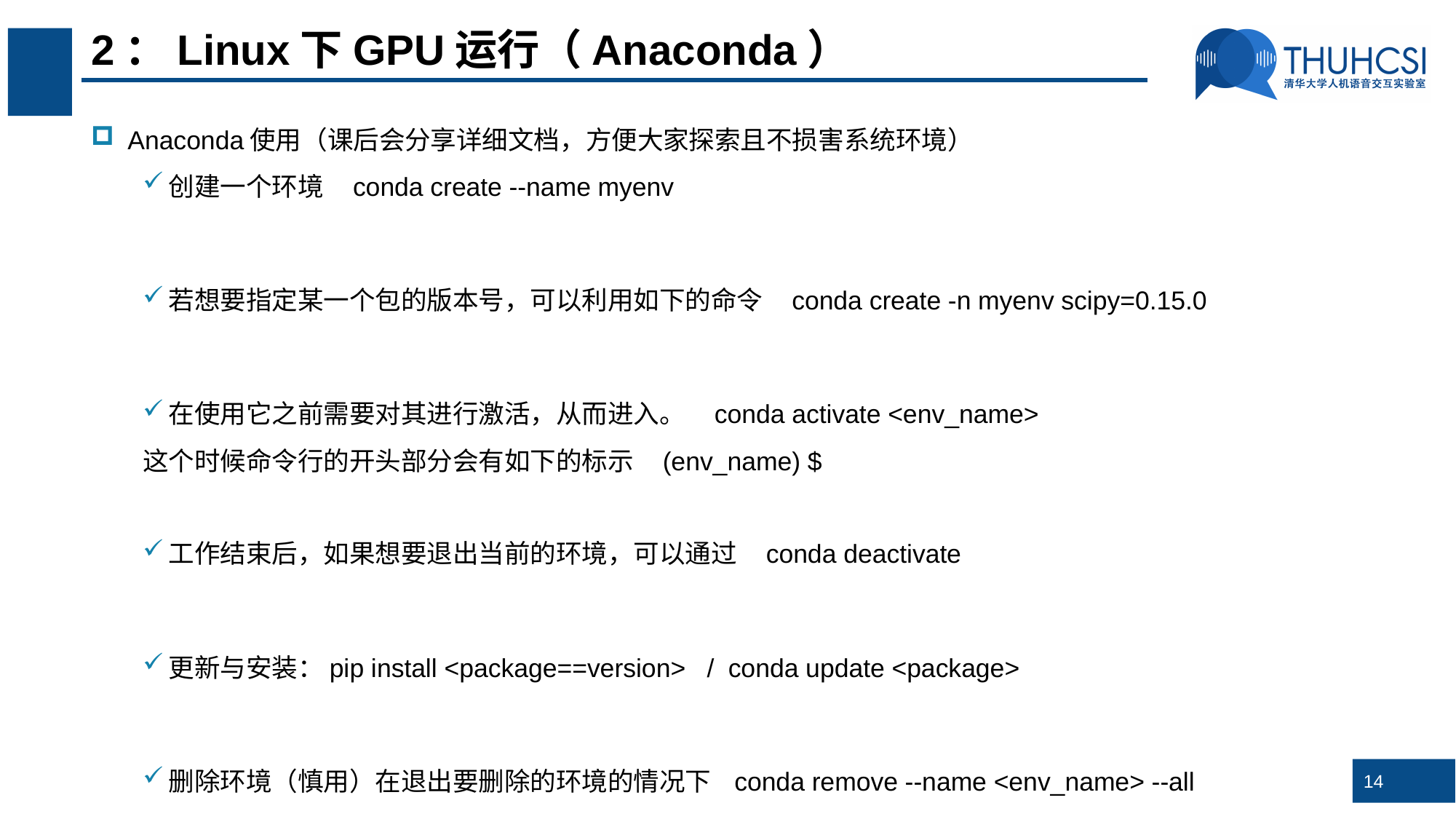

# 2：Linux下GPU运行（Anaconda）
Anaconda使用（课后会分享详细文档，方便大家探索且不损害系统环境）
创建一个环境    conda create --name myenv

若想要指定某一个包的版本号，可以利用如下的命令    conda create -n myenv scipy=0.15.0

在使用它之前需要对其进行激活，从而进入。    conda activate <env_name>
	这个时候命令行的开头部分会有如下的标示    (env_name) $

工作结束后，如果想要退出当前的环境，可以通过    conda deactivate

更新与安装：pip install <package==version>   /  conda update <package>

删除环境（慎用）在退出要删除的环境的情况下   conda remove --name <env_name> --all

14